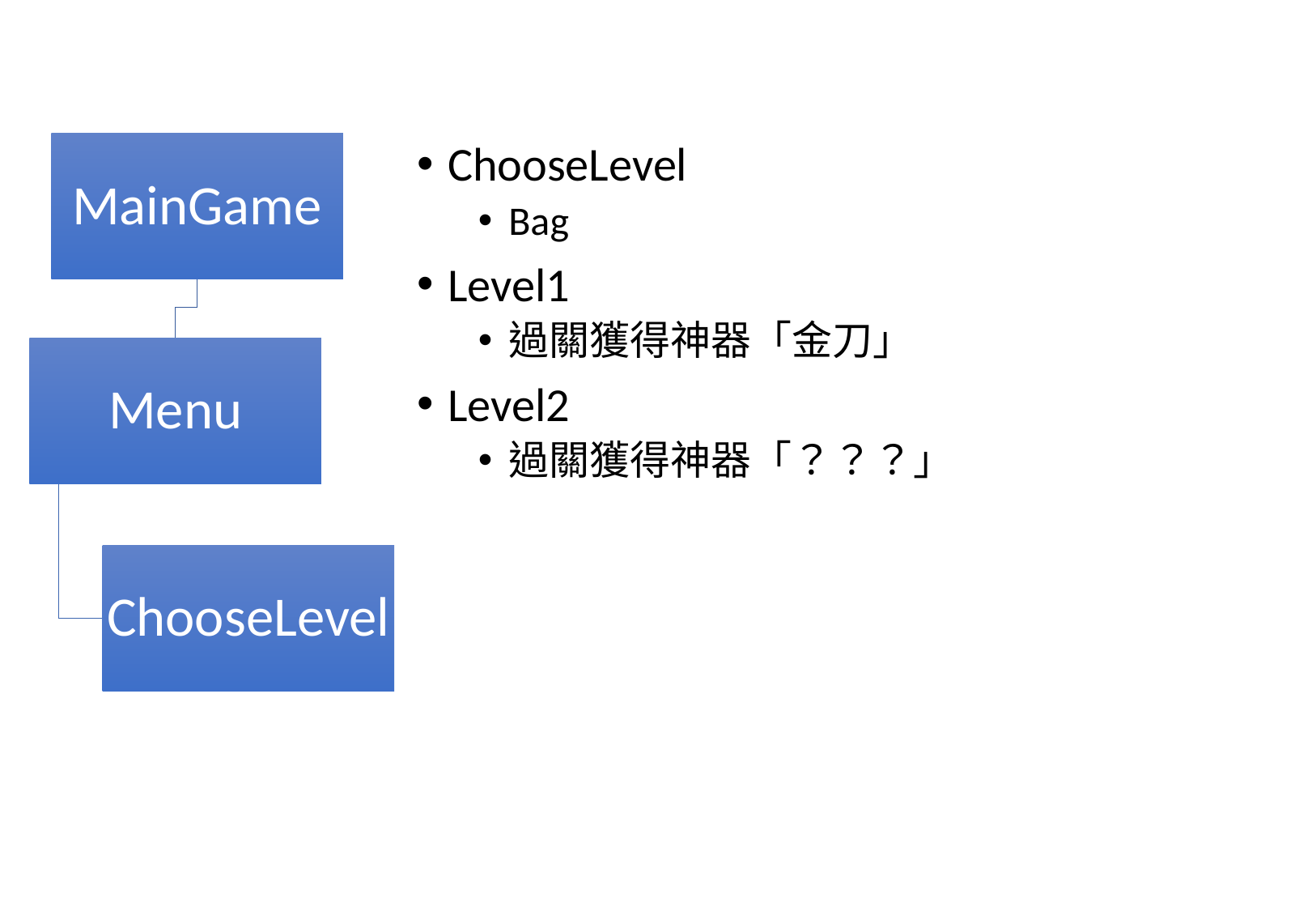

MainGame
Menu
ChooseLevel
ChooseLevel
Bag
Level1
過關獲得神器「金刀」
Level2
過關獲得神器「？？？」